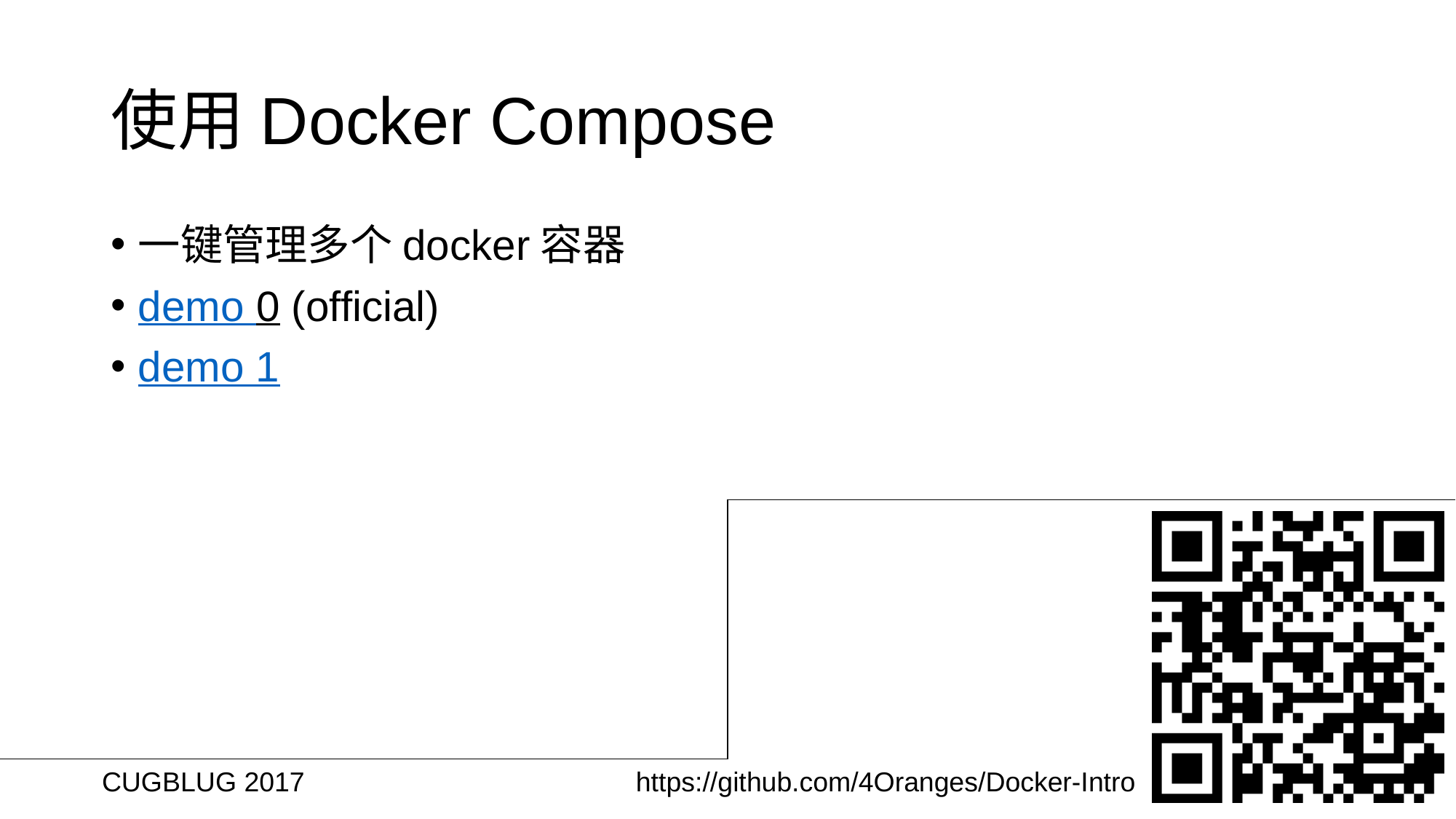

# 使用Docker Compose
一键管理多个docker容器
demo 0 (official)
demo 1